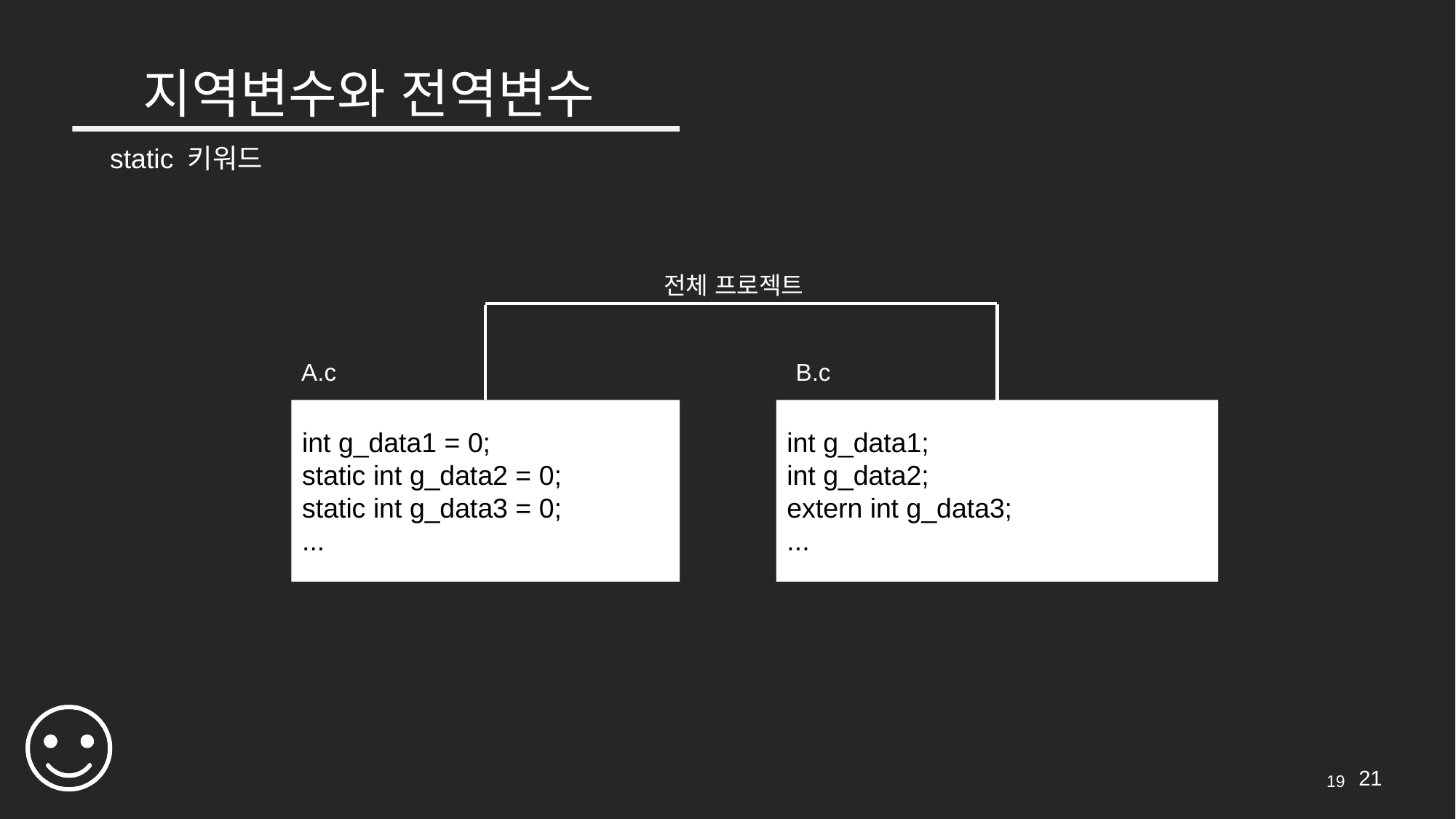

# 지역변수와 전역변수

static 키워드
전체 프로젝트
A.c
B.c
int g_data1 = 0;
static int g_data2 = 0;
static int g_data3 = 0;
...
int g_data1;
int g_data2;
extern int g_data3;
...
19